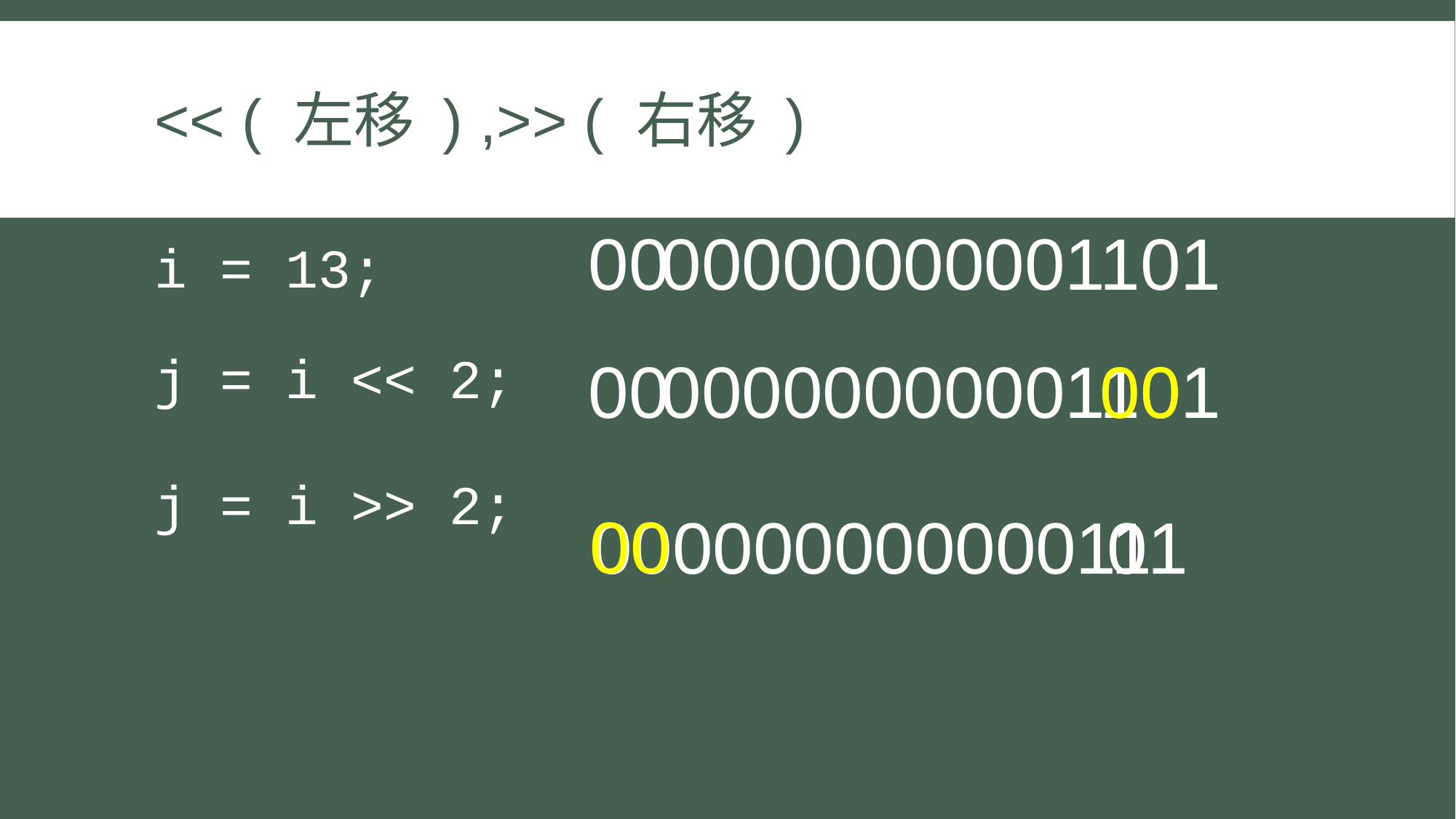

# << ( 左移 ) ,>> ( 右移 )
00
00000000001101
i = 13;

j = i << 2;

j = i >> 2;

00
00000000001101
00
00
01
00000000000011